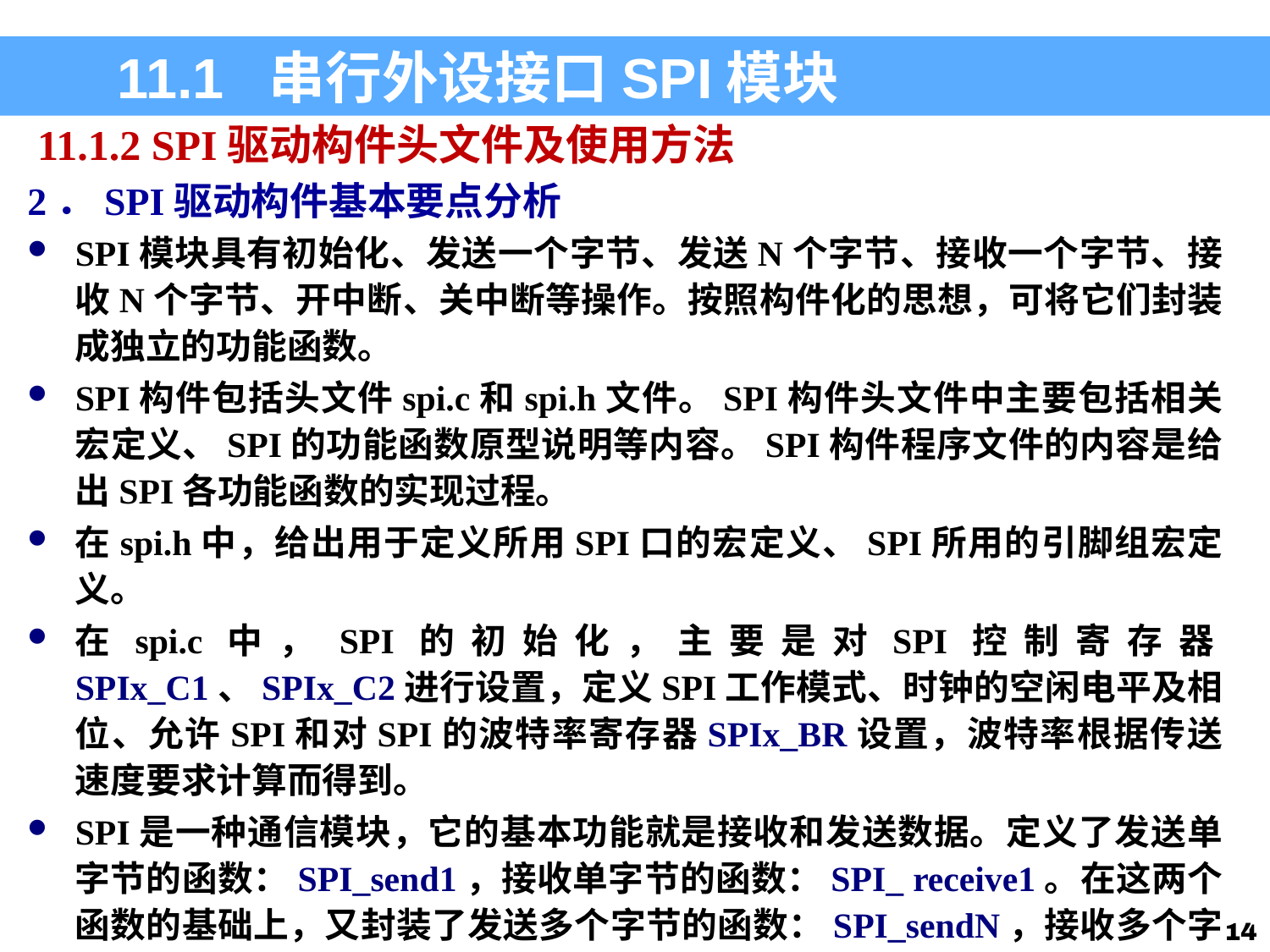

11.1  串行外设接口SPI模块
11.1.2 SPI驱动构件头文件及使用方法
2．SPI驱动构件基本要点分析
SPI模块具有初始化、发送一个字节、发送N个字节、接收一个字节、接收N个字节、开中断、关中断等操作。按照构件化的思想，可将它们封装成独立的功能函数。
SPI构件包括头文件spi.c和spi.h文件。SPI构件头文件中主要包括相关宏定义、SPI的功能函数原型说明等内容。SPI构件程序文件的内容是给出SPI各功能函数的实现过程。
在spi.h中，给出用于定义所用SPI口的宏定义、SPI所用的引脚组宏定义。
在spi.c中，SPI的初始化，主要是对SPI控制寄存器SPIx_C1、SPIx_C2进行设置，定义SPI工作模式、时钟的空闲电平及相位、允许SPI和对SPI的波特率寄存器SPIx_BR设置，波特率根据传送速度要求计算而得到。
SPI是一种通信模块，它的基本功能就是接收和发送数据。定义了发送单字节的函数：SPI_send1，接收单字节的函数：SPI_ receive1。在这两个函数的基础上，又封装了发送多个字节的函数：SPI_sendN，接收多个字节的函数：SPI_ receiveN。除此之外还有使能接收中断、关中断函数等。

14